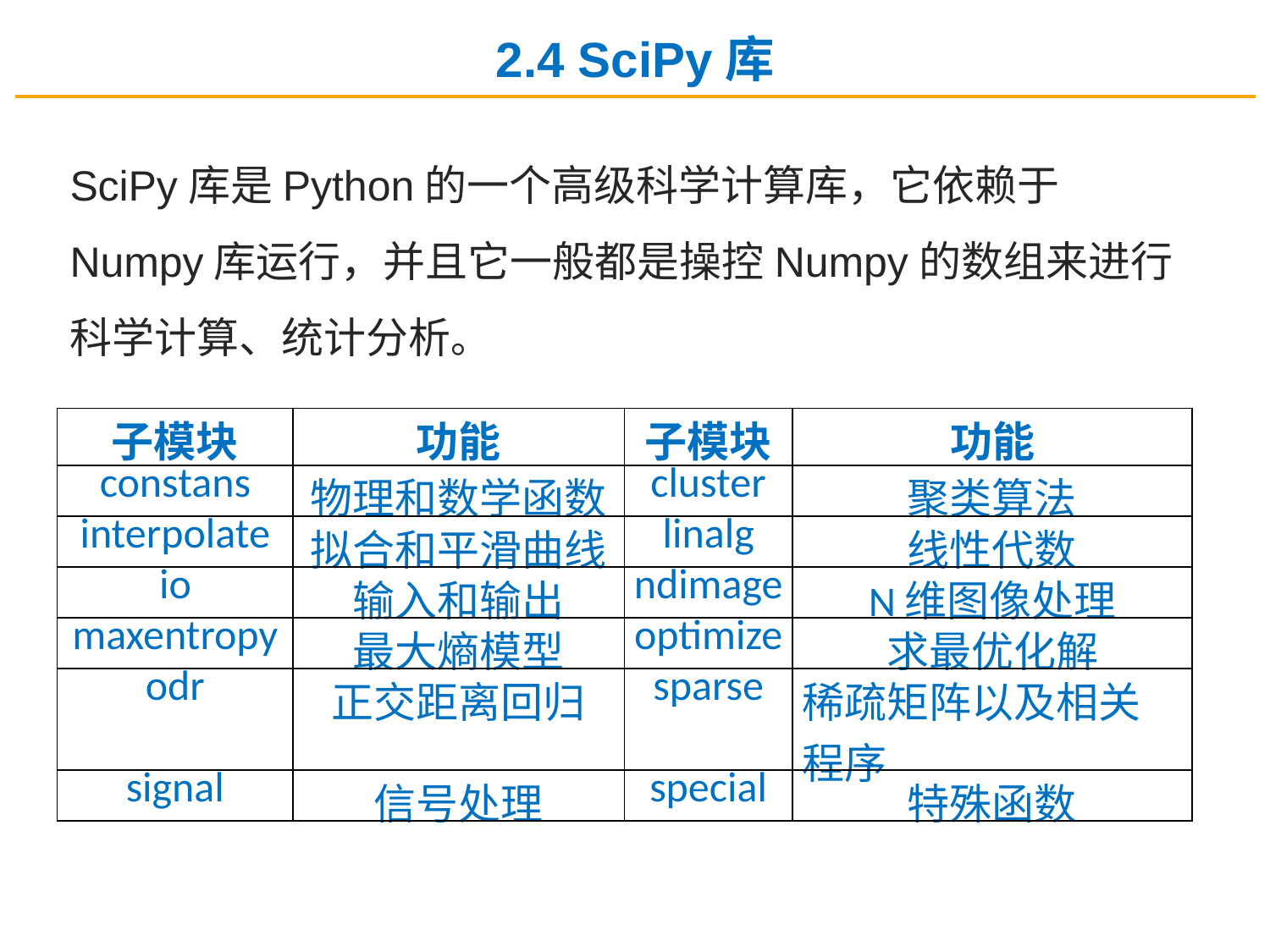

2.4 SciPy库
SciPy库是Python的一个高级科学计算库，它依赖于Numpy库运行，并且它一般都是操控Numpy的数组来进行科学计算、统计分析。
| 子模块 | 功能 | 子模块 | 功能 |
| --- | --- | --- | --- |
| constans | 物理和数学函数 | cluster | 聚类算法 |
| interpolate | 拟合和平滑曲线 | linalg | 线性代数 |
| io | 输入和输出 | ndimage | N维图像处理 |
| maxentropy | 最大熵模型 | optimize | 求最优化解 |
| odr | 正交距离回归 | sparse | 稀疏矩阵以及相关程序 |
| signal | 信号处理 | special | 特殊函数 |